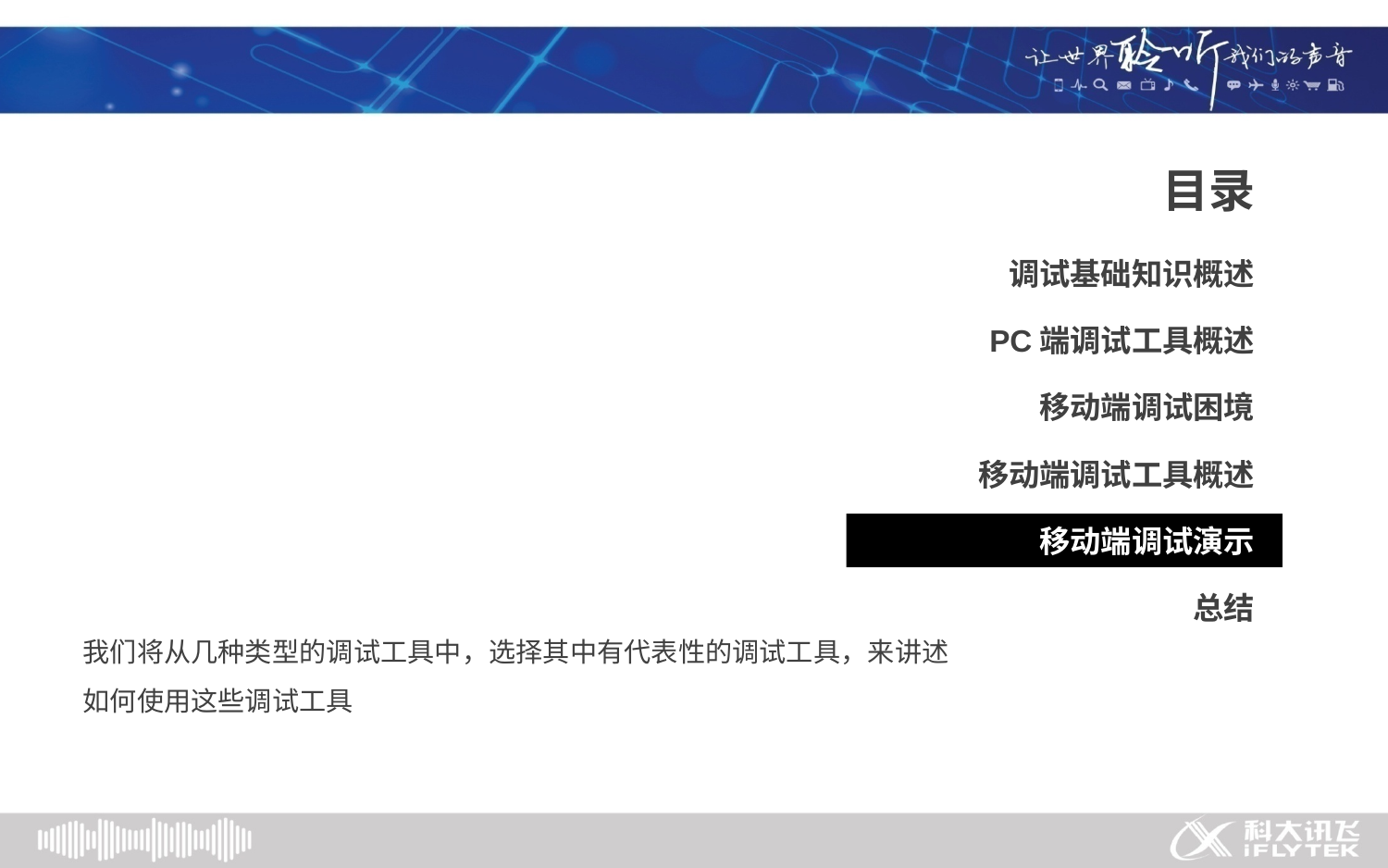

目录

调试基础知识概述
PC端调试工具概述
移动端调试困境
移动端调试工具概述
移动端调试演示
总结

我们将从几种类型的调试工具中，选择其中有代表性的调试工具，来讲述如何使用这些调试工具